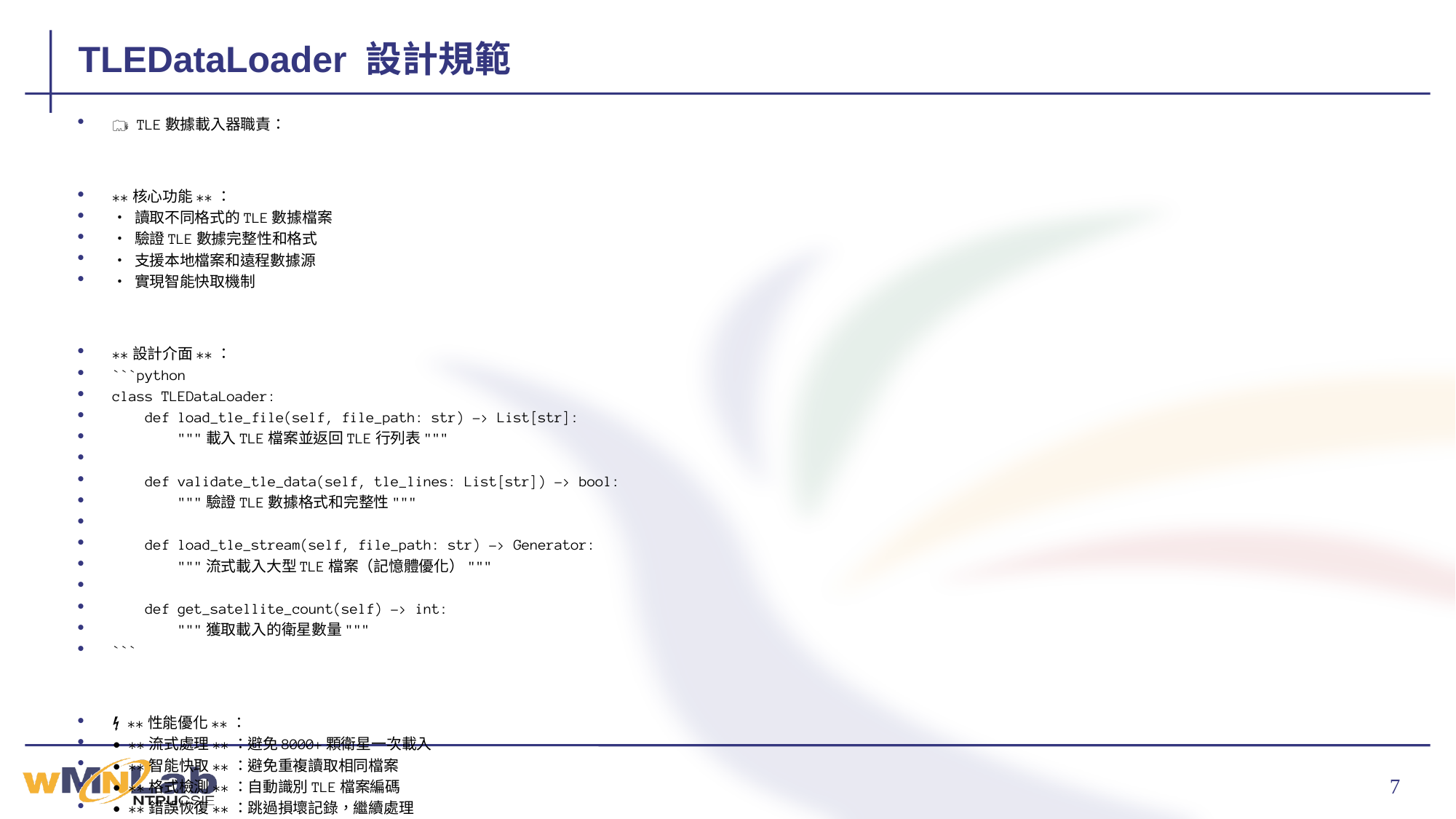

# TLEDataLoader 設計規範
🗂️ TLE數據載入器職責：

**核心功能**：
• 讀取不同格式的TLE數據檔案
• 驗證TLE數據完整性和格式
• 支援本地檔案和遠程數據源
• 實現智能快取機制

**設計介面**：
```python
class TLEDataLoader:
    def load_tle_file(self, file_path: str) -> List[str]:
        """載入TLE檔案並返回TLE行列表"""

    def validate_tle_data(self, tle_lines: List[str]) -> bool:
        """驗證TLE數據格式和完整性"""

    def load_tle_stream(self, file_path: str) -> Generator:
        """流式載入大型TLE檔案（記憶體優化）"""

    def get_satellite_count(self) -> int:
        """獲取載入的衛星數量"""
```

⚡ **性能優化**：
• **流式處理**：避免8000+顆衛星一次載入
• **智能快取**：避免重複讀取相同檔案
• **格式檢測**：自動識別TLE檔案編碼
• **錯誤恢復**：跳過損壞記錄，繼續處理